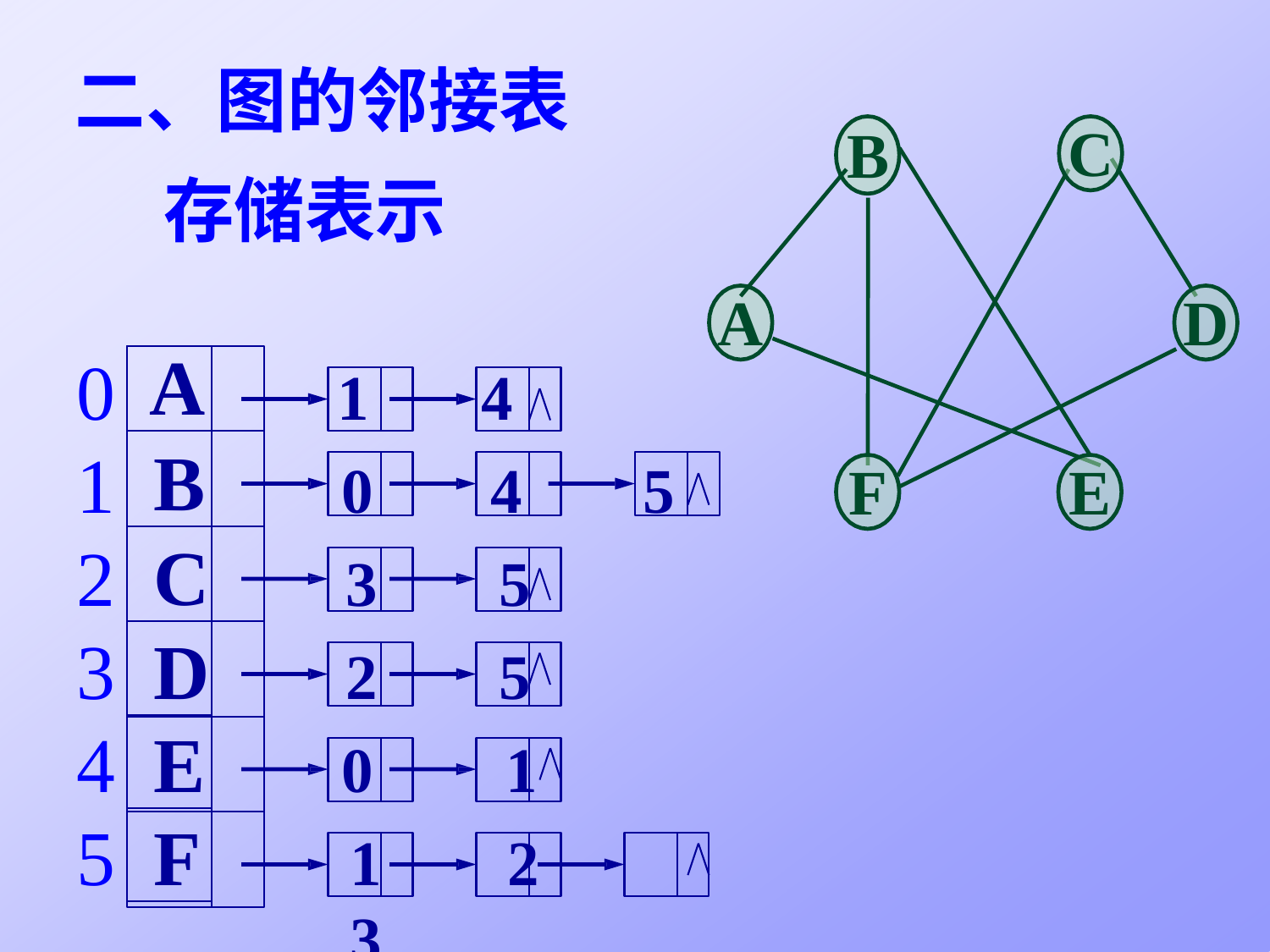

二、图的邻接表 存储表示
C
B

A
D

1	4
0	4
3	5
2	5
0	1
1	2	3

0
1
2
3
4
5

A

B
5
F
E

C

D

E

F